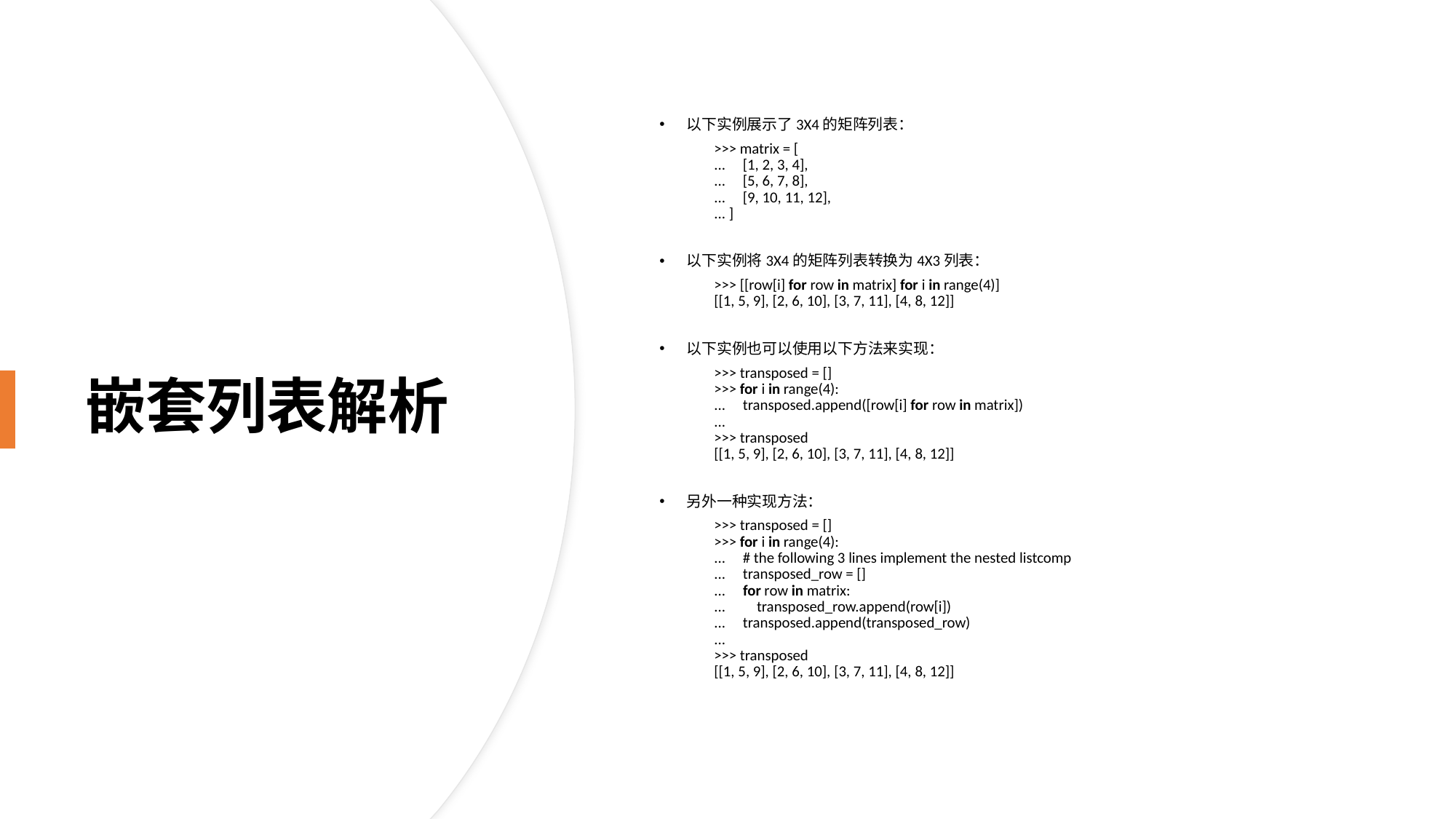

以下实例展示了3X4的矩阵列表：
>>> matrix = [
...     [1, 2, 3, 4],
...     [5, 6, 7, 8],
...     [9, 10, 11, 12],
... ]
以下实例将3X4的矩阵列表转换为4X3列表：
>>> [[row[i] for row in matrix] for i in range(4)]
[[1, 5, 9], [2, 6, 10], [3, 7, 11], [4, 8, 12]]
以下实例也可以使用以下方法来实现：
>>> transposed = []
>>> for i in range(4):
...     transposed.append([row[i] for row in matrix])
...
>>> transposed
[[1, 5, 9], [2, 6, 10], [3, 7, 11], [4, 8, 12]]
另外一种实现方法：
>>> transposed = []
>>> for i in range(4):
...     # the following 3 lines implement the nested listcomp
...     transposed_row = []
...     for row in matrix:
...         transposed_row.append(row[i])
...     transposed.append(transposed_row)
...
>>> transposed
[[1, 5, 9], [2, 6, 10], [3, 7, 11], [4, 8, 12]]

# 嵌套列表解析